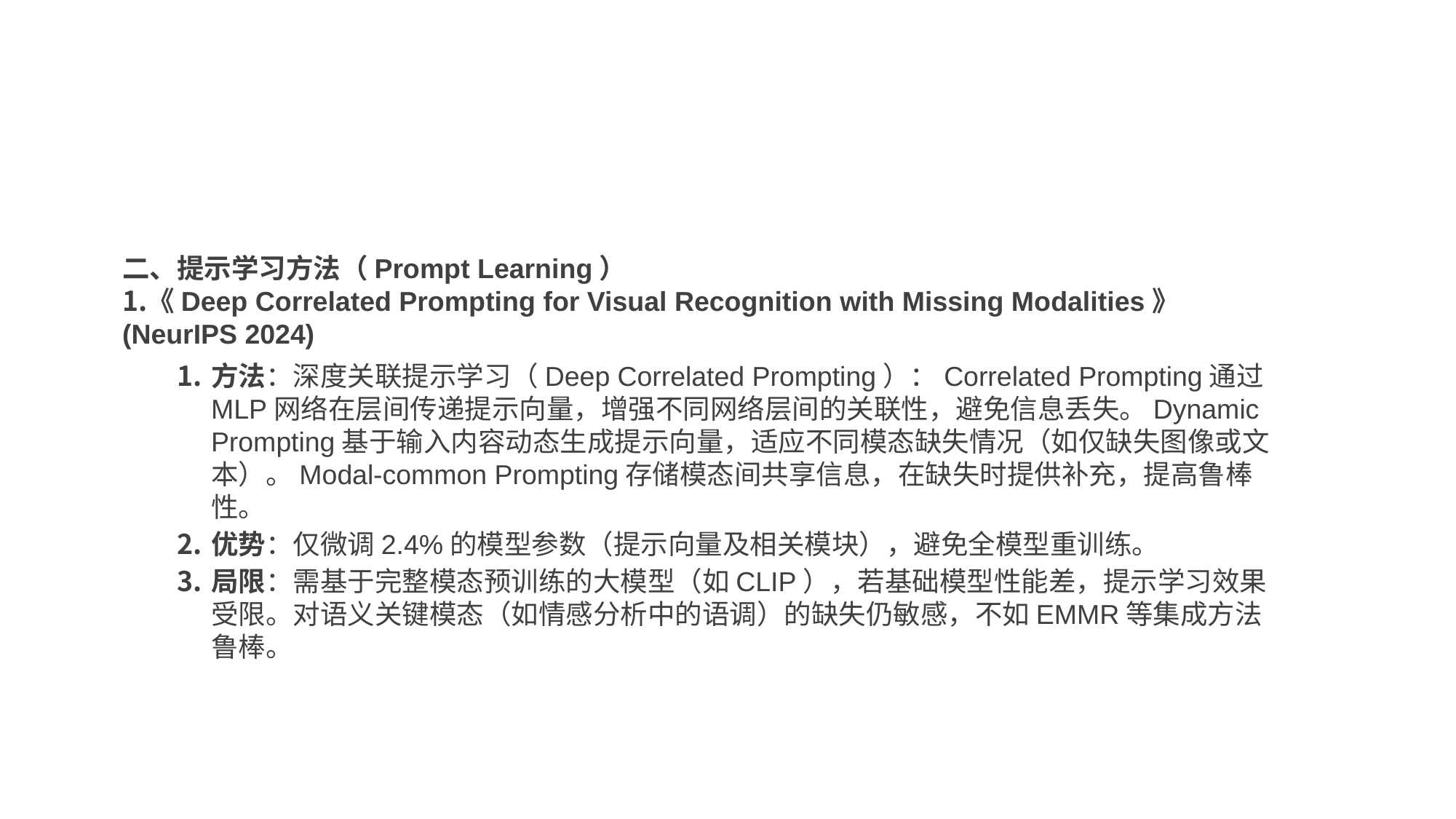

二、提示学习方法（Prompt Learning）
《Deep Correlated Prompting for Visual Recognition with Missing Modalities》(NeurIPS 2024)
方法：深度关联提示学习（Deep Correlated Prompting）：Correlated Prompting通过MLP网络在层间传递提示向量，增强不同网络层间的关联性，避免信息丢失。Dynamic Prompting基于输入内容动态生成提示向量，适应不同模态缺失情况（如仅缺失图像或文本）。Modal-common Prompting存储模态间共享信息，在缺失时提供补充，提高鲁棒性。
优势：仅微调2.4%的模型参数（提示向量及相关模块），避免全模型重训练。
局限：需基于完整模态预训练的大模型（如CLIP），若基础模型性能差，提示学习效果受限。对语义关键模态（如情感分析中的语调）的缺失仍敏感，不如EMMR等集成方法鲁棒。